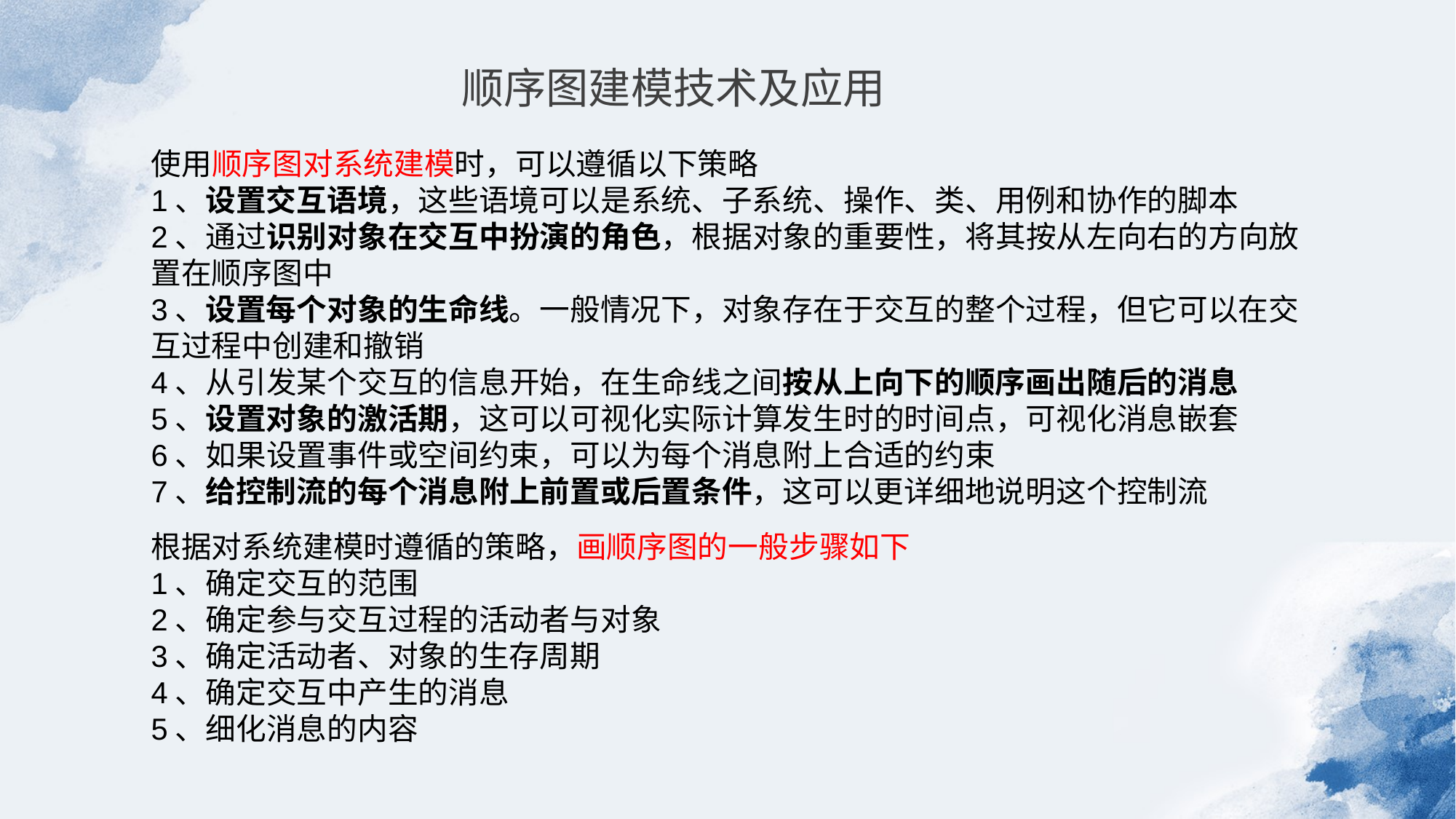

顺序图建模技术及应用

使用顺序图对系统建模时，可以遵循以下策略
1、设置交互语境，这些语境可以是系统、子系统、操作、类、用例和协作的脚本
2、通过识别对象在交互中扮演的角色，根据对象的重要性，将其按从左向右的方向放置在顺序图中
3、设置每个对象的生命线。一般情况下，对象存在于交互的整个过程，但它可以在交互过程中创建和撤销
4、从引发某个交互的信息开始，在生命线之间按从上向下的顺序画出随后的消息
5、设置对象的激活期，这可以可视化实际计算发生时的时间点，可视化消息嵌套
6、如果设置事件或空间约束，可以为每个消息附上合适的约束
7、给控制流的每个消息附上前置或后置条件，这可以更详细地说明这个控制流
根据对系统建模时遵循的策略，画顺序图的一般步骤如下
1、确定交互的范围
2、确定参与交互过程的活动者与对象
3、确定活动者、对象的生存周期
4、确定交互中产生的消息
5、细化消息的内容